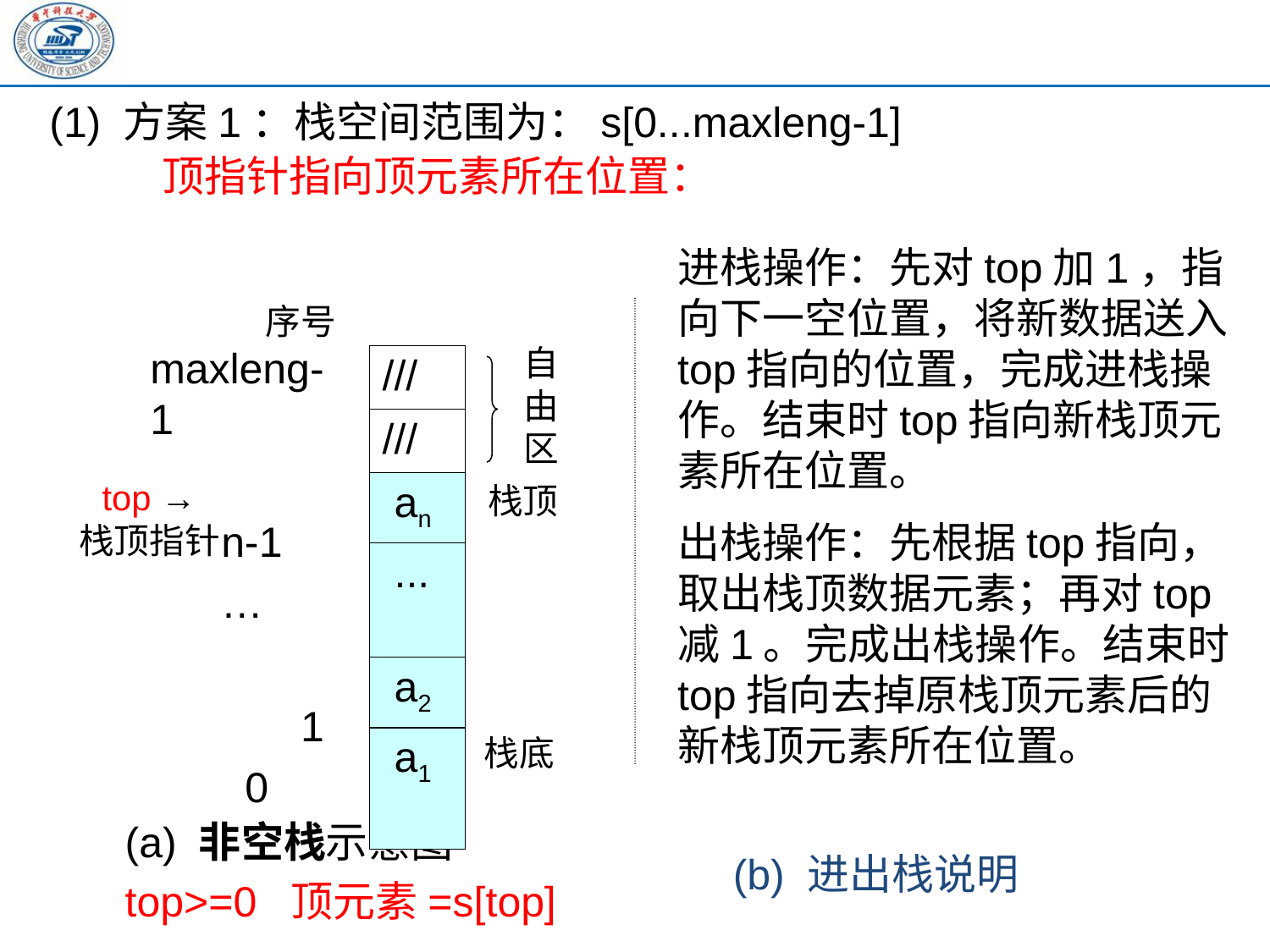

(1) 方案1：栈空间范围为：s[0...maxleng-1]
            顶指针指向顶元素所在位置：
进栈操作：先对top加1，指向下一空位置，将新数据送入top指向的位置，完成进栈操作。结束时top指向新栈顶元素所在位置。
出栈操作：先根据top指向，取出栈顶数据元素；再对top减1。完成出栈操作。结束时top指向去掉原栈顶元素后的新栈顶元素所在位置。
序号

maxleng-1

      n-1
      …

	  1
        0
自
由
区
| /// |
| --- |
| /// |
| an |
| ... |
| a2 |
| a1 |

    top →
  栈顶指针
栈顶
栈底
(a) 非空栈示意图
top>=0  顶元素=s[top]
(b) 进出栈说明